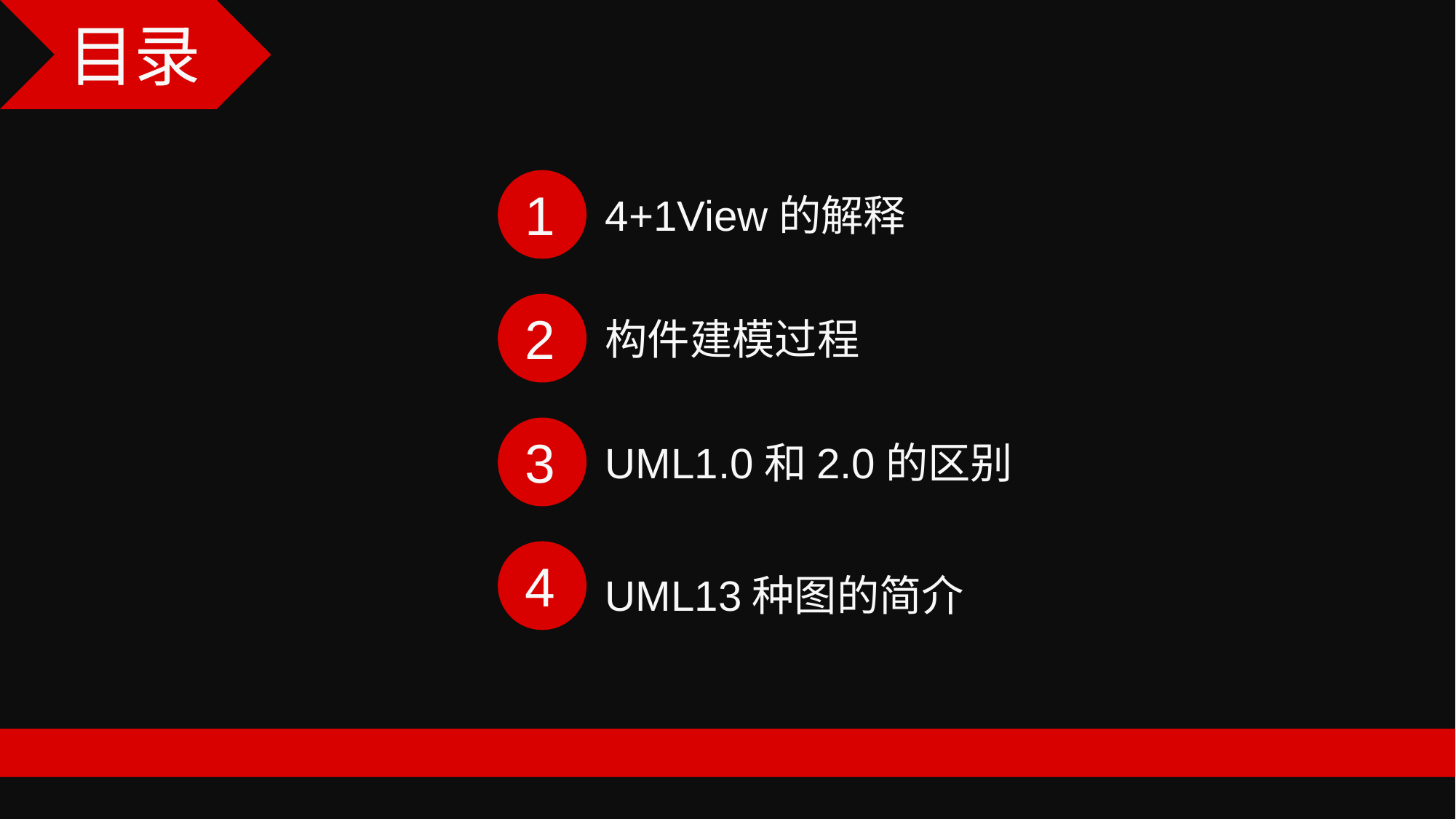

目录

1
4+1View的解释

2
构件建模过程

3
UML1.0和2.0的区别

4
UML13种图的简介